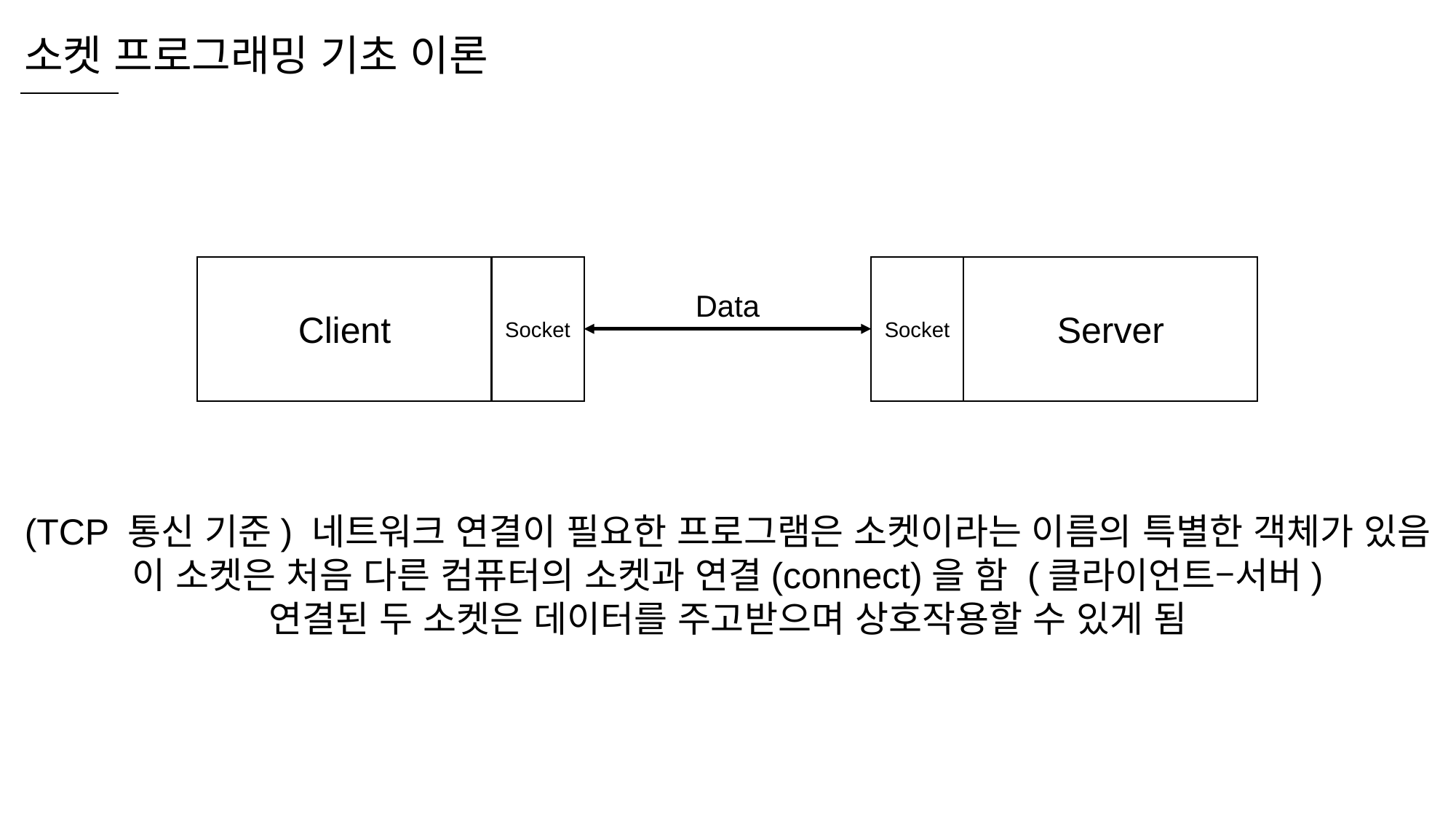

소켓 프로그래밍 기초 이론
Client
Socket
Socket
Server
Data
(TCP 통신 기준) 네트워크 연결이 필요한 프로그램은 소켓이라는 이름의 특별한 객체가 있음
이 소켓은 처음 다른 컴퓨터의 소켓과 연결(connect)을 함 (클라이언트–서버)
연결된 두 소켓은 데이터를 주고받으며 상호작용할 수 있게 됨